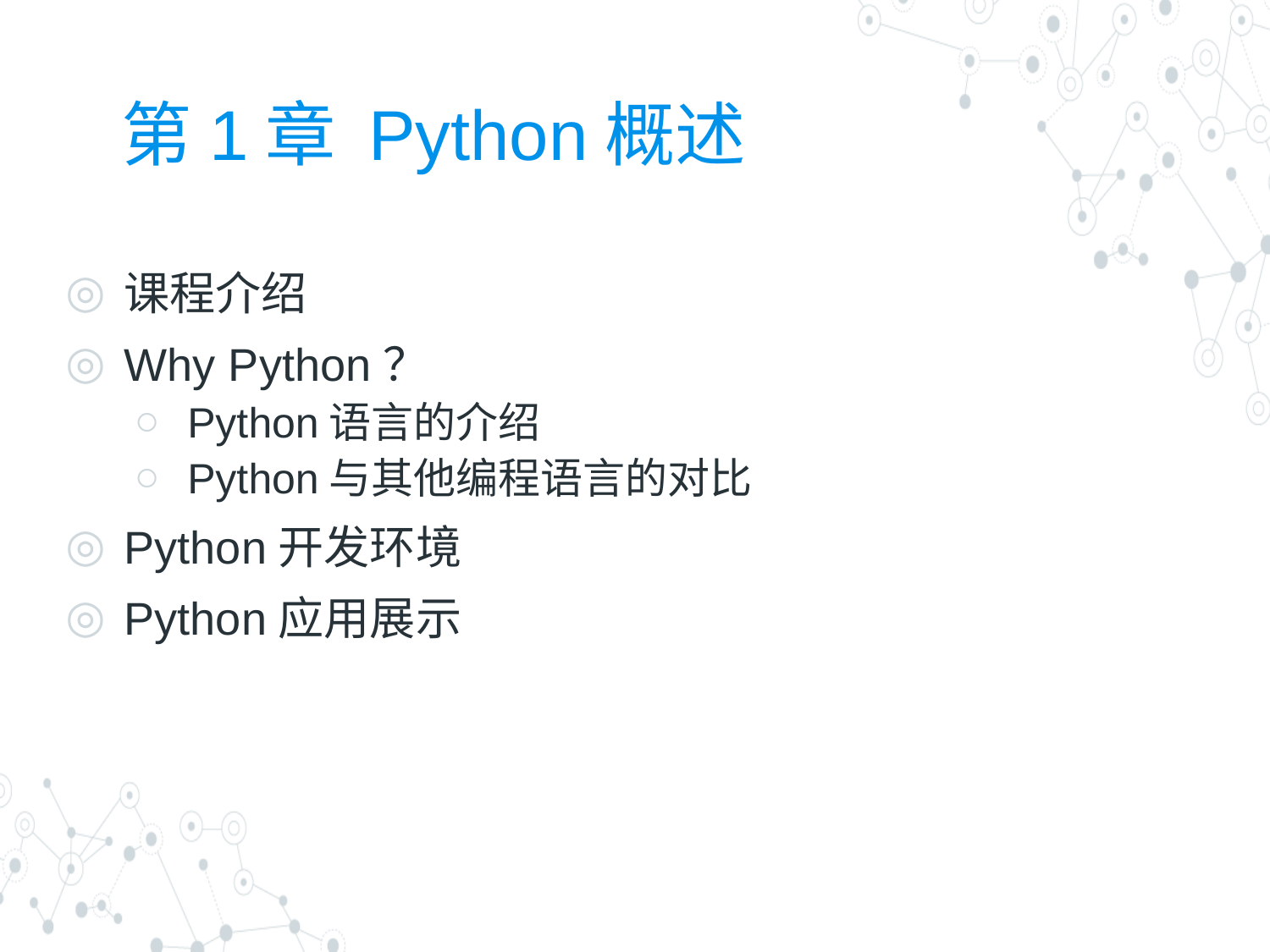

# 第1章 Python概述
课程介绍
Why Python？
Python语言的介绍
Python与其他编程语言的对比
Python开发环境
Python应用展示